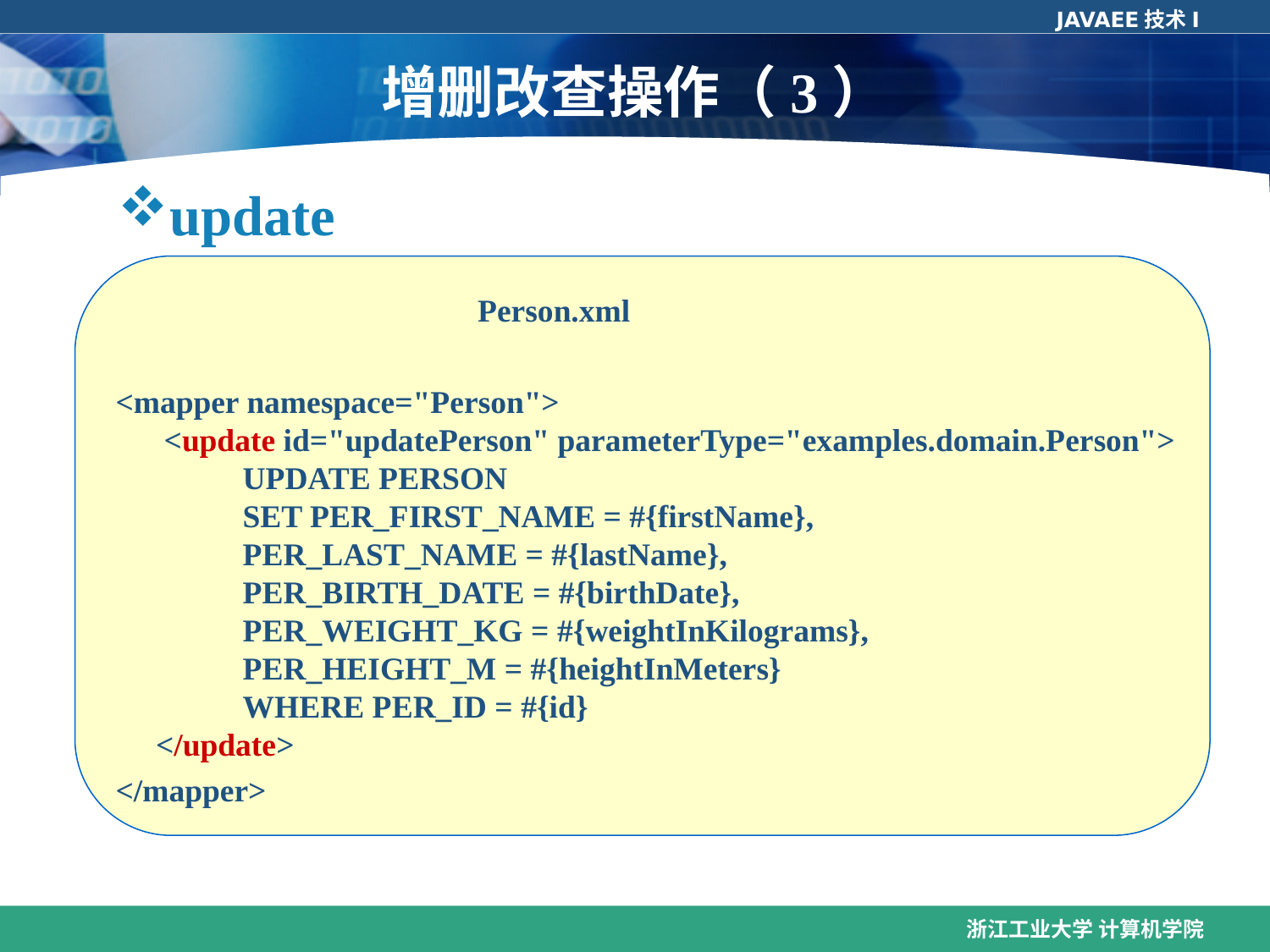

# 增删改查操作（3）
update
                                             Person.xml

<mapper namespace="Person">
      <update id="updatePerson" parameterType="examples.domain.Person">
	UPDATE PERSON
	SET PER_FIRST_NAME = #{firstName},
	PER_LAST_NAME = #{lastName},
	PER_BIRTH_DATE = #{birthDate},
	PER_WEIGHT_KG = #{weightInKilograms},
	PER_HEIGHT_M = #{heightInMeters}
	WHERE PER_ID = #{id}
     </update>
</mapper>